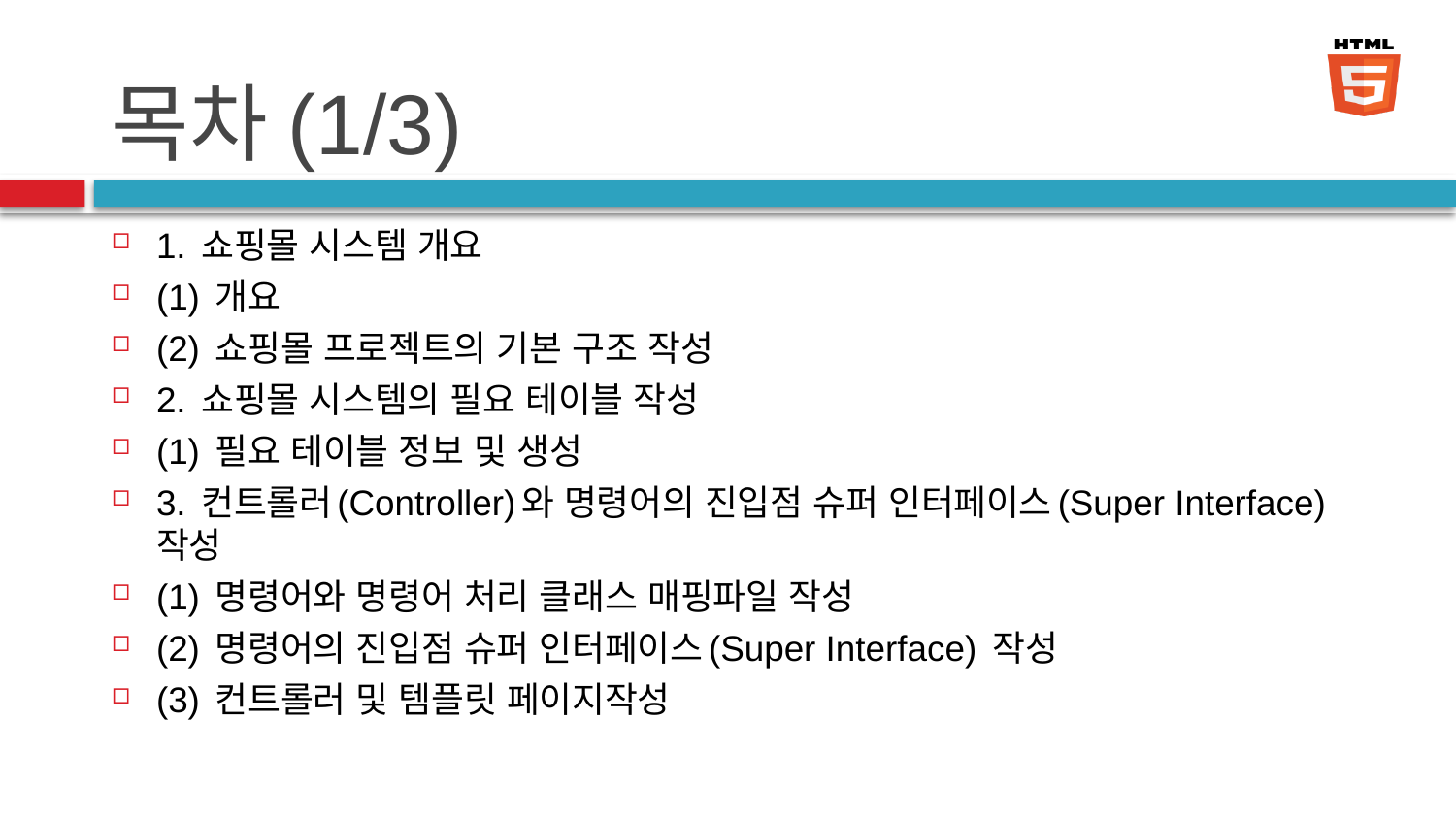

# 목차(1/3)
1. 쇼핑몰 시스템 개요
(1) 개요
(2) 쇼핑몰 프로젝트의 기본 구조 작성
2. 쇼핑몰 시스템의 필요 테이블 작성
(1) 필요 테이블 정보 및 생성
3. 컨트롤러(Controller)와 명령어의 진입점 슈퍼 인터페이스(Super Interface) 작성
(1) 명령어와 명령어 처리 클래스 매핑파일 작성
(2) 명령어의 진입점 슈퍼 인터페이스(Super Interface) 작성
(3) 컨트롤러 및 템플릿 페이지작성